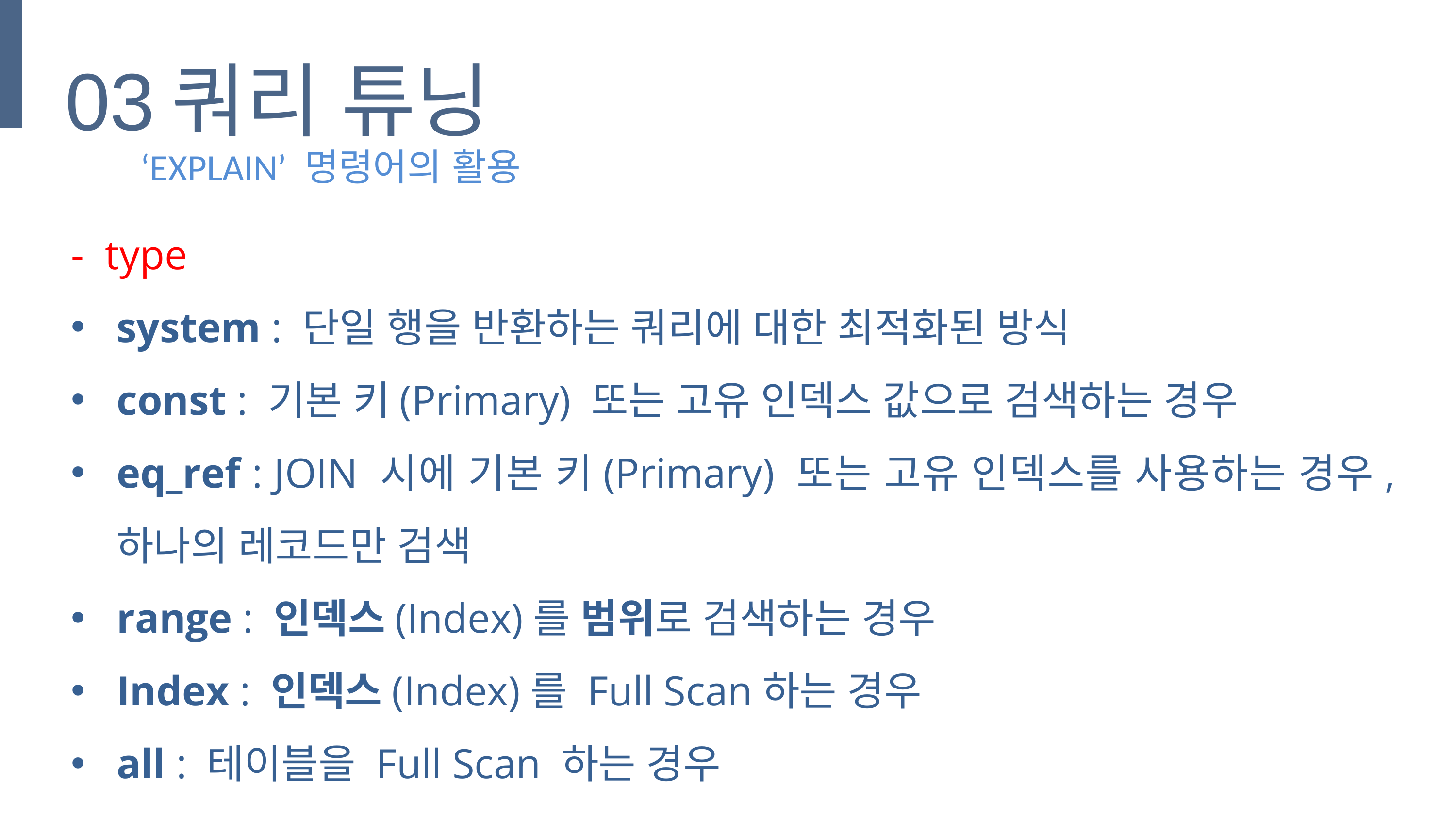

03
쿼리 튜닝
‘EXPLAIN’ 명령어의 활용
-  type
system : 단일 행을 반환하는 쿼리에 대한 최적화된 방식
const : 기본 키(Primary) 또는 고유 인덱스 값으로 검색하는 경우
eq_ref : JOIN 시에 기본 키(Primary) 또는 고유 인덱스를 사용하는 경우, 하나의 레코드만 검색
range : 인덱스(Index)를 범위로 검색하는 경우
Index : 인덱스(Index)를 Full Scan하는 경우
all : 테이블을 Full Scan 하는 경우